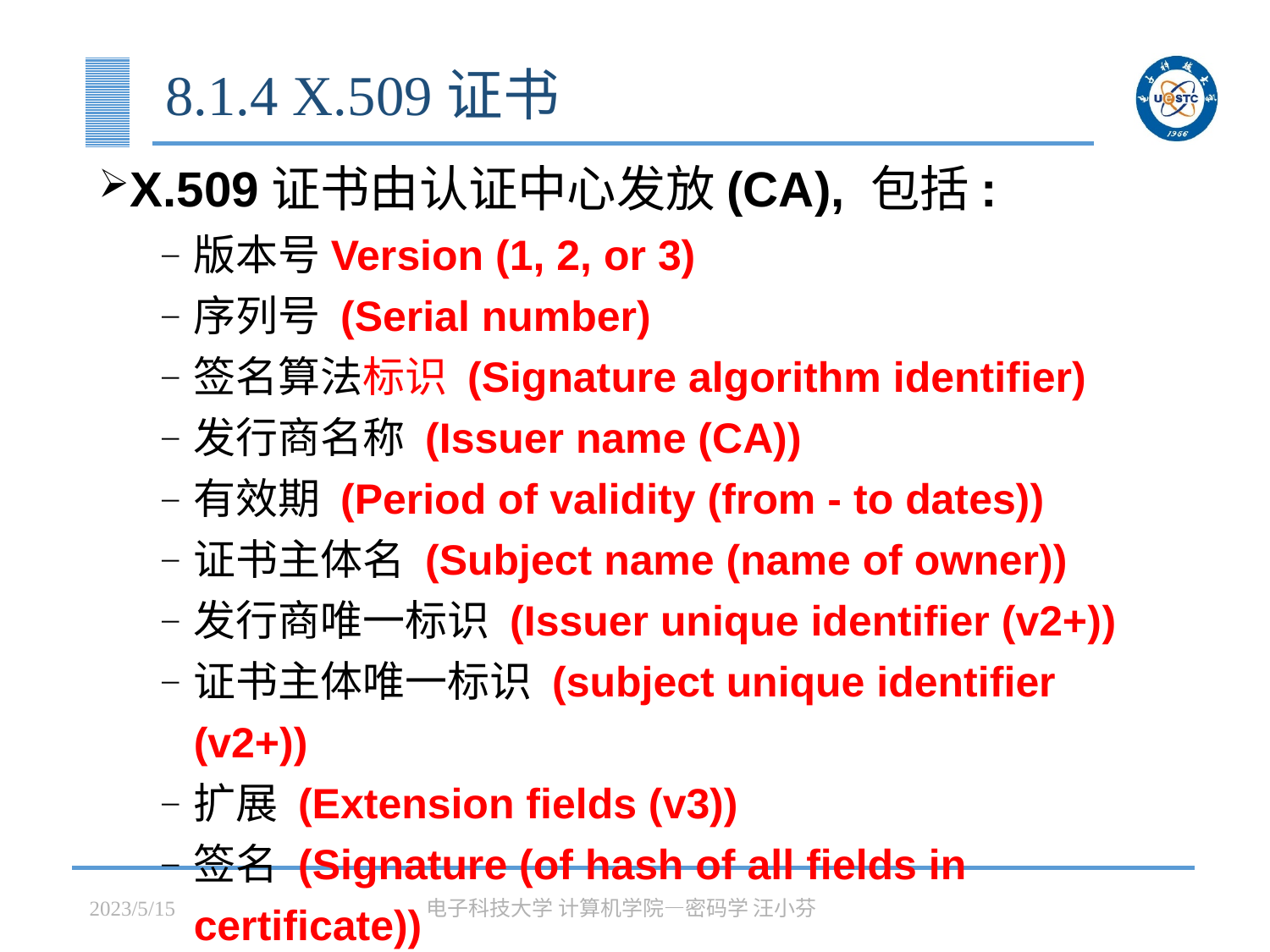

# 8.1.4 X.509证书
X.509证书由认证中心发放(CA), 包括:
版本号Version (1, 2, or 3)
序列号 (Serial number)
签名算法标识 (Signature algorithm identifier)
发行商名称 (Issuer name (CA))
有效期 (Period of validity (from - to dates))
证书主体名 (Subject name (name of owner))
发行商唯一标识 (Issuer unique identifier (v2+))
证书主体唯一标识 (subject unique identifier (v2+))
扩展 (Extension fields (v3))
签名 (Signature (of hash of all fields in certificate))
2023/5/15
电子科技大学 计算机学院—密码学 汪小芬